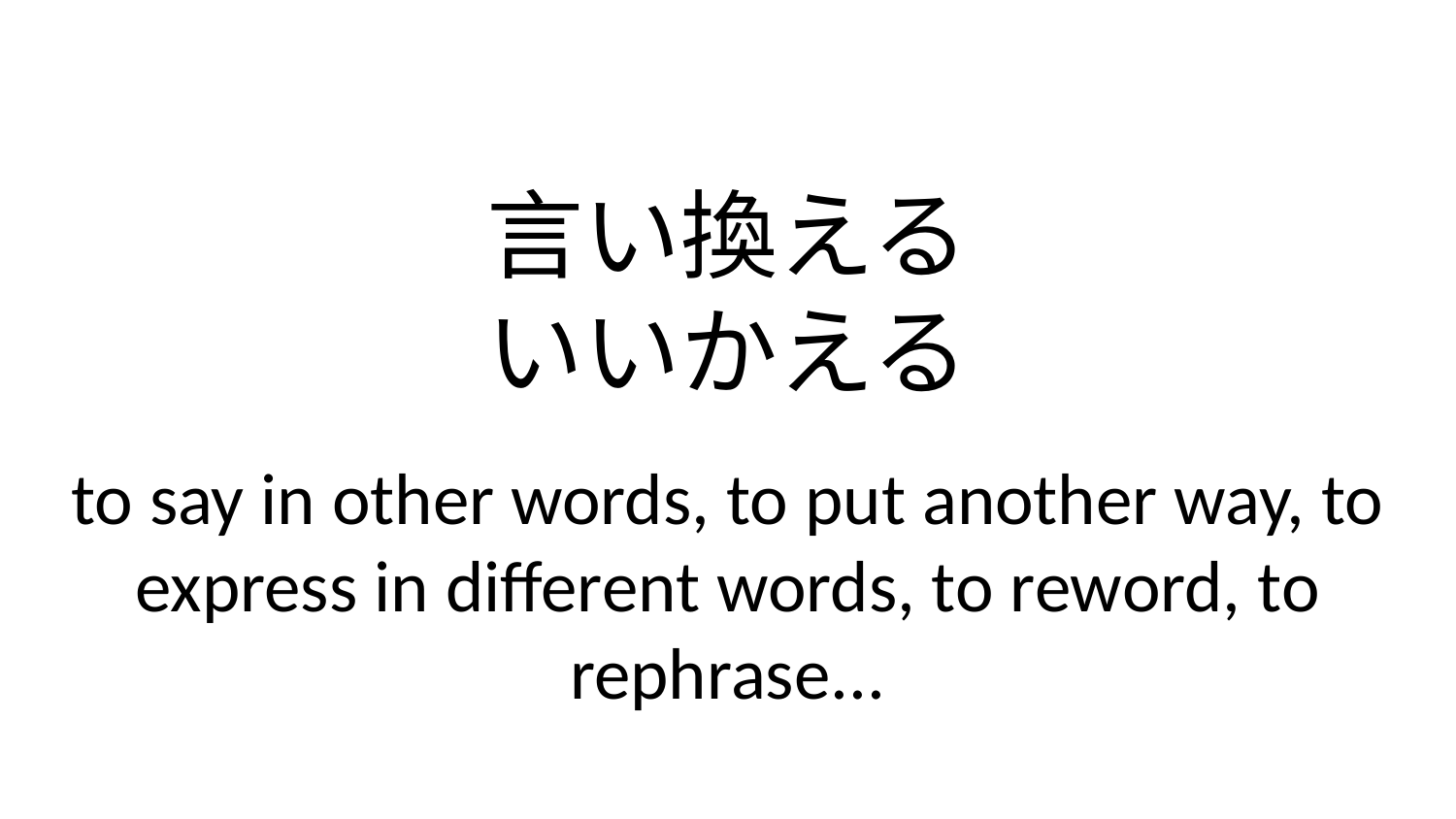

言い換える
いいかえる
to say in other words, to put another way, to express in different words, to reword, to rephrase...
496-510